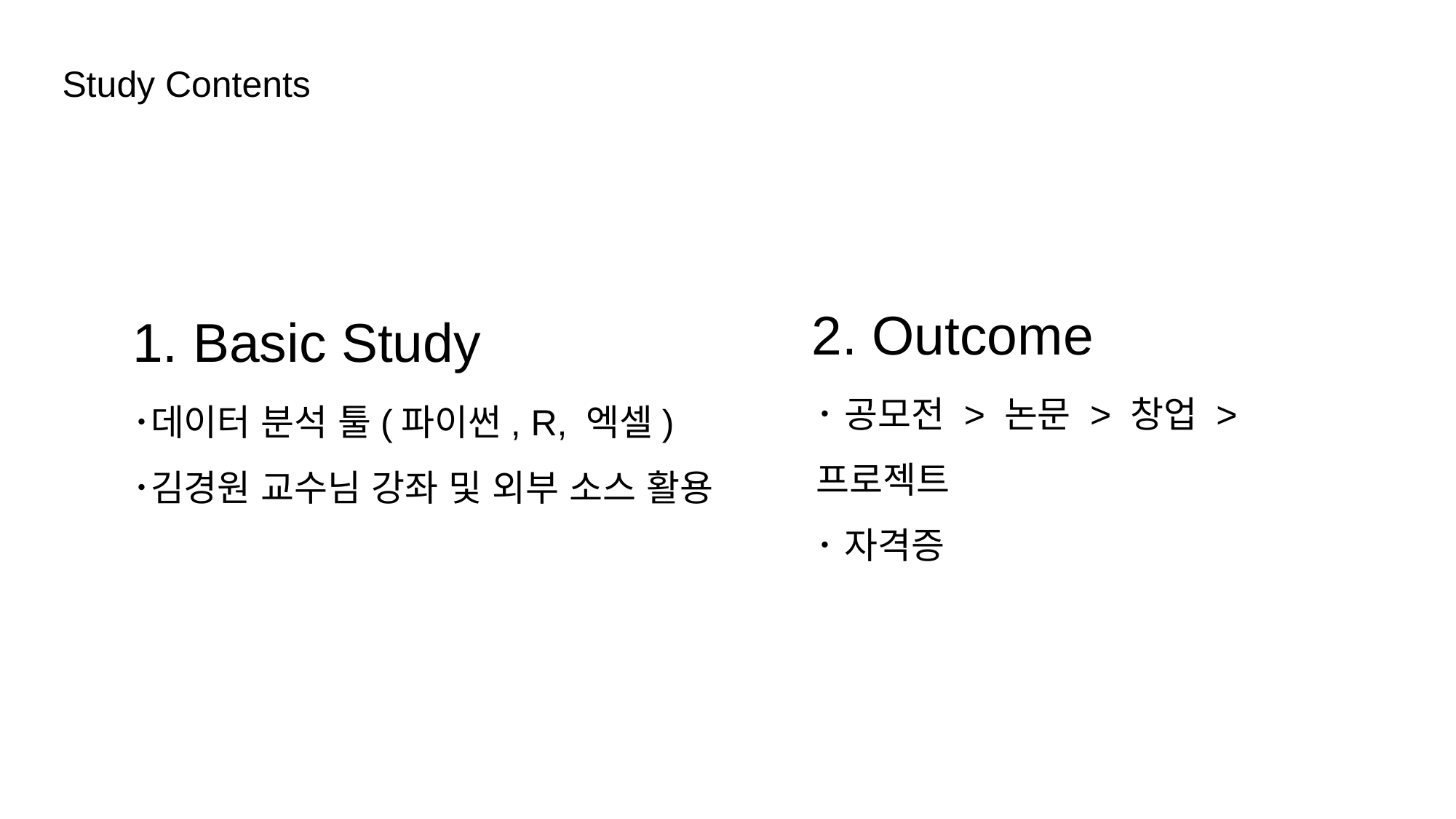

Study Contents
2. Outcome
1. Basic Study
･ 공모전 > 논문 > 창업 > 프로젝트
･ 자격증
･데이터 분석 툴(파이썬, R, 엑셀)
･김경원 교수님 강좌 및 외부 소스 활용